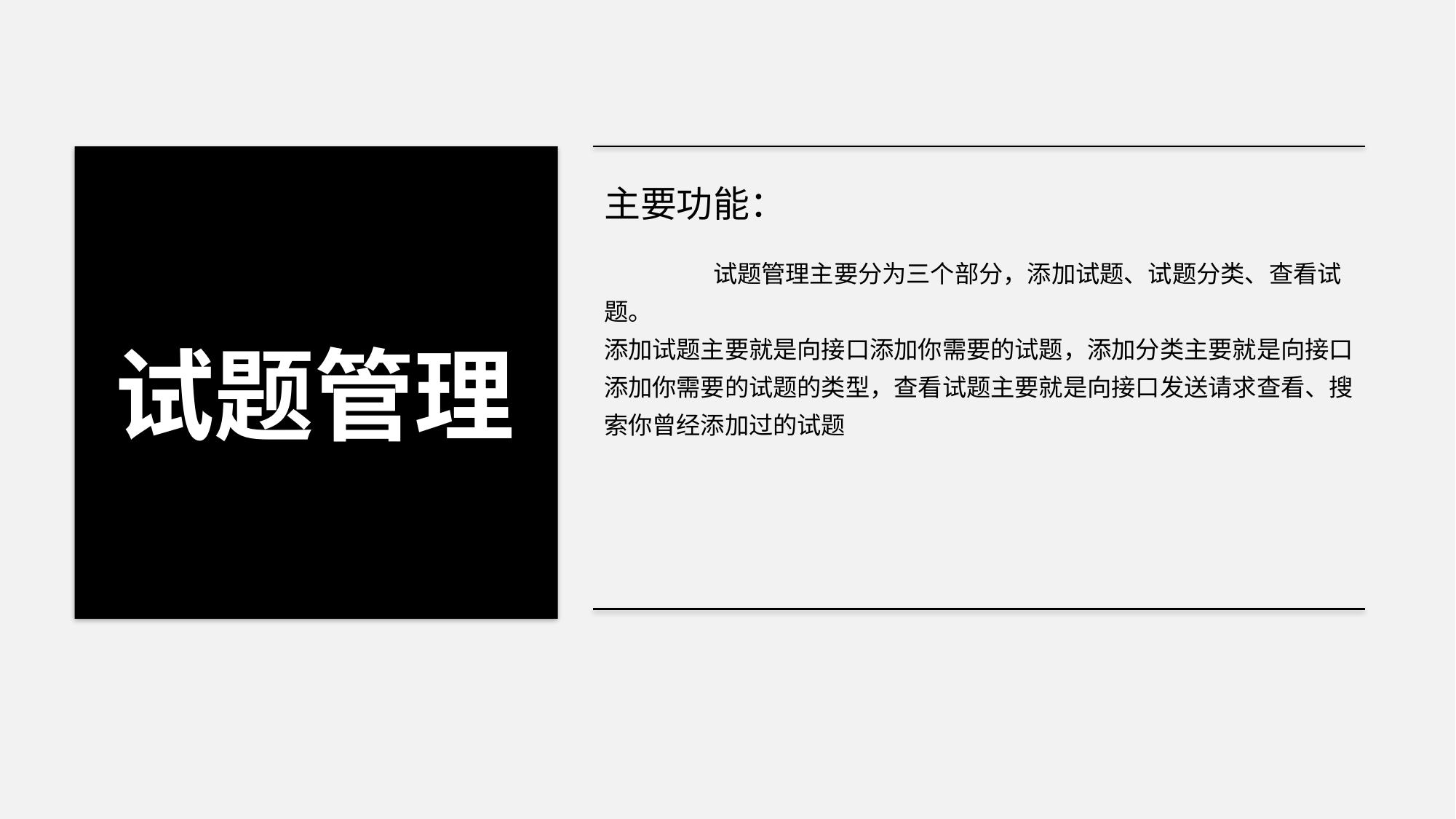

主要功能：
	试题管理主要分为三个部分，添加试题、试题分类、查看试题。
添加试题主要就是向接口添加你需要的试题，添加分类主要就是向接口添加你需要的试题的类型，查看试题主要就是向接口发送请求查看、搜索你曾经添加过的试题
试题管理